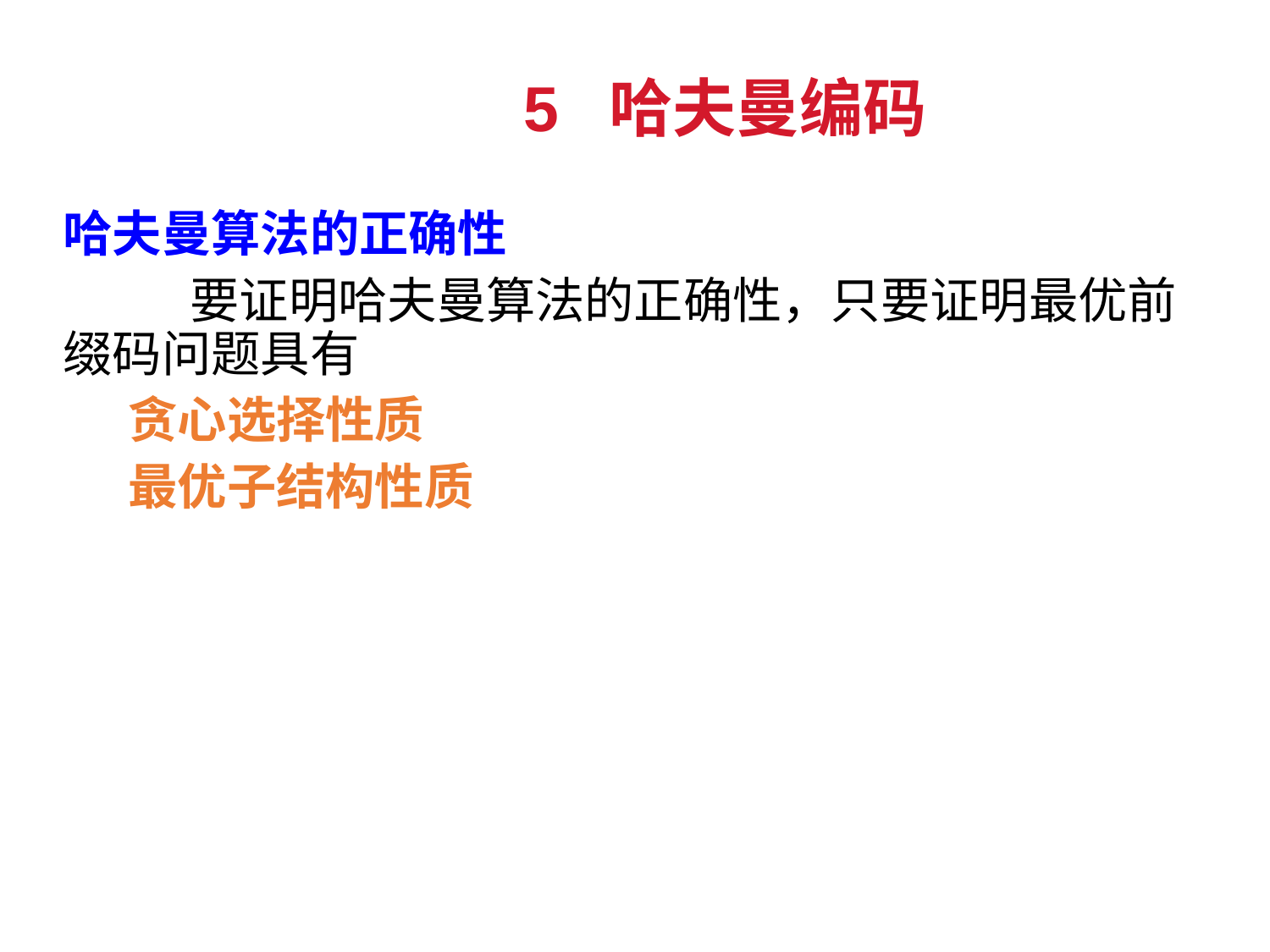

5  哈夫曼编码
	哈夫曼算法的正确性
		要证明哈夫曼算法的正确性，只要证明最优前缀码问题具有
       贪心选择性质
       最优子结构性质